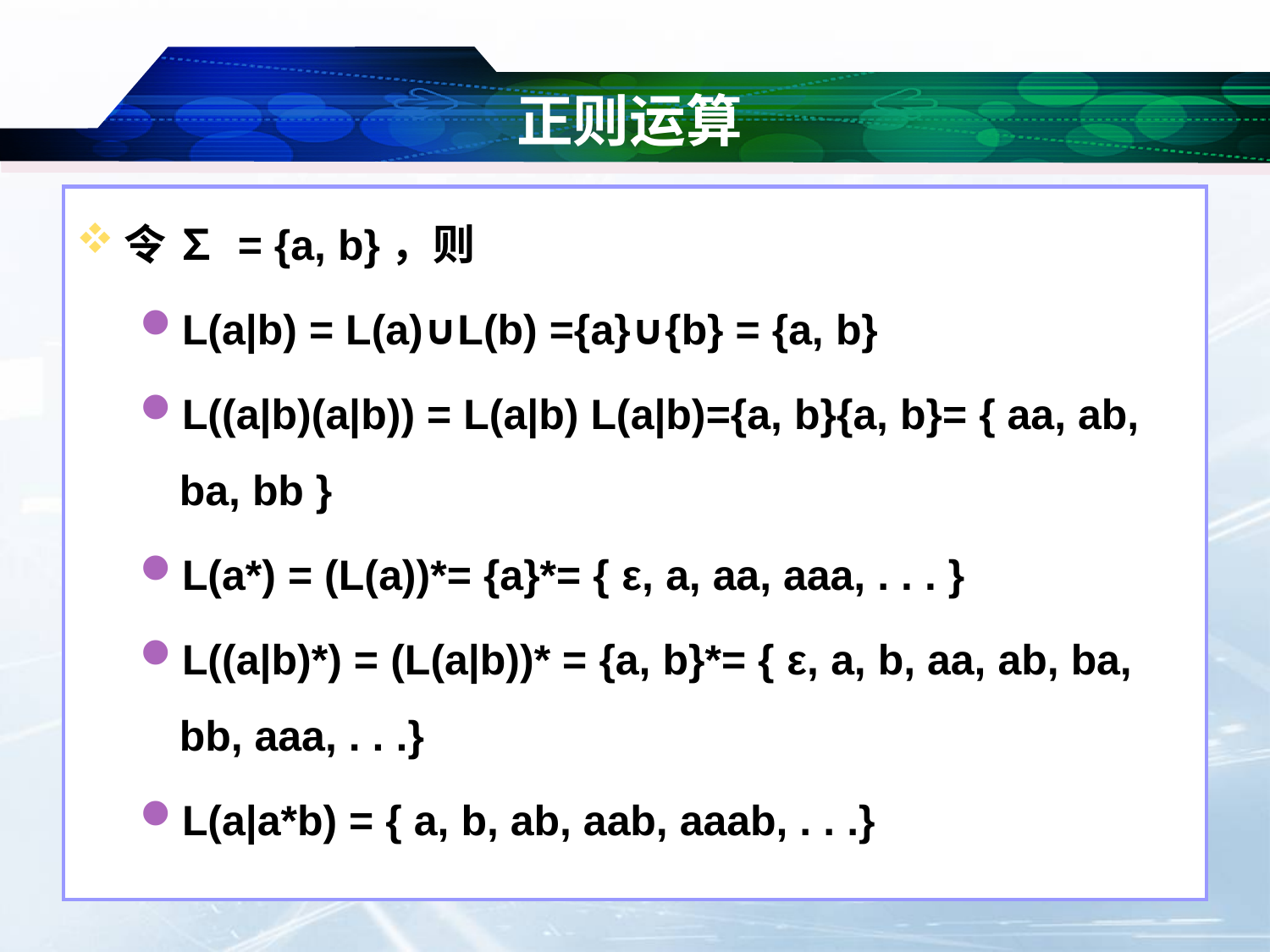

# 正则运算
令 ∑ = {a, b}，则
L(a|b) = L(a)∪L(b) ={a}∪{b} = {a, b}
L((a|b)(a|b)) = L(a|b) L(a|b)={a, b}{a, b}= { aa, ab, ba, bb }
L(a*) = (L(a))*= {a}*= { ε, a, aa, aaa, . . . }
L((a|b)*) = (L(a|b))* = {a, b}*= { ε, a, b, aa, ab, ba, bb, aaa, . . .}
L(a|a*b) = { a, b, ab, aab, aaab, . . .}